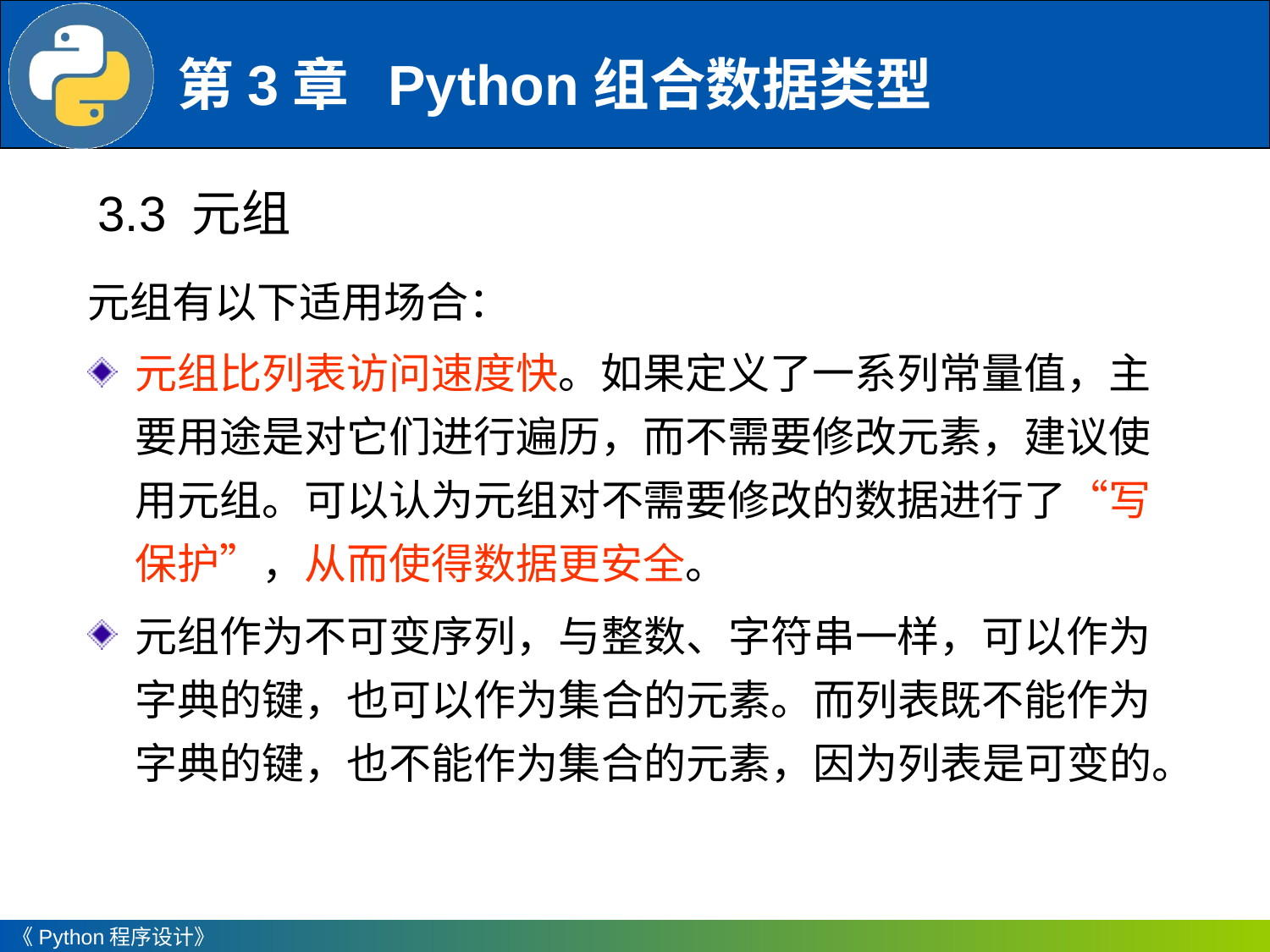

3.3 元组
元组有以下适用场合：
元组比列表访问速度快。如果定义了一系列常量值，主要用途是对它们进行遍历，而不需要修改元素，建议使用元组。可以认为元组对不需要修改的数据进行了“写保护”，从而使得数据更安全。
元组作为不可变序列，与整数、字符串一样，可以作为字典的键，也可以作为集合的元素。而列表既不能作为字典的键，也不能作为集合的元素，因为列表是可变的。